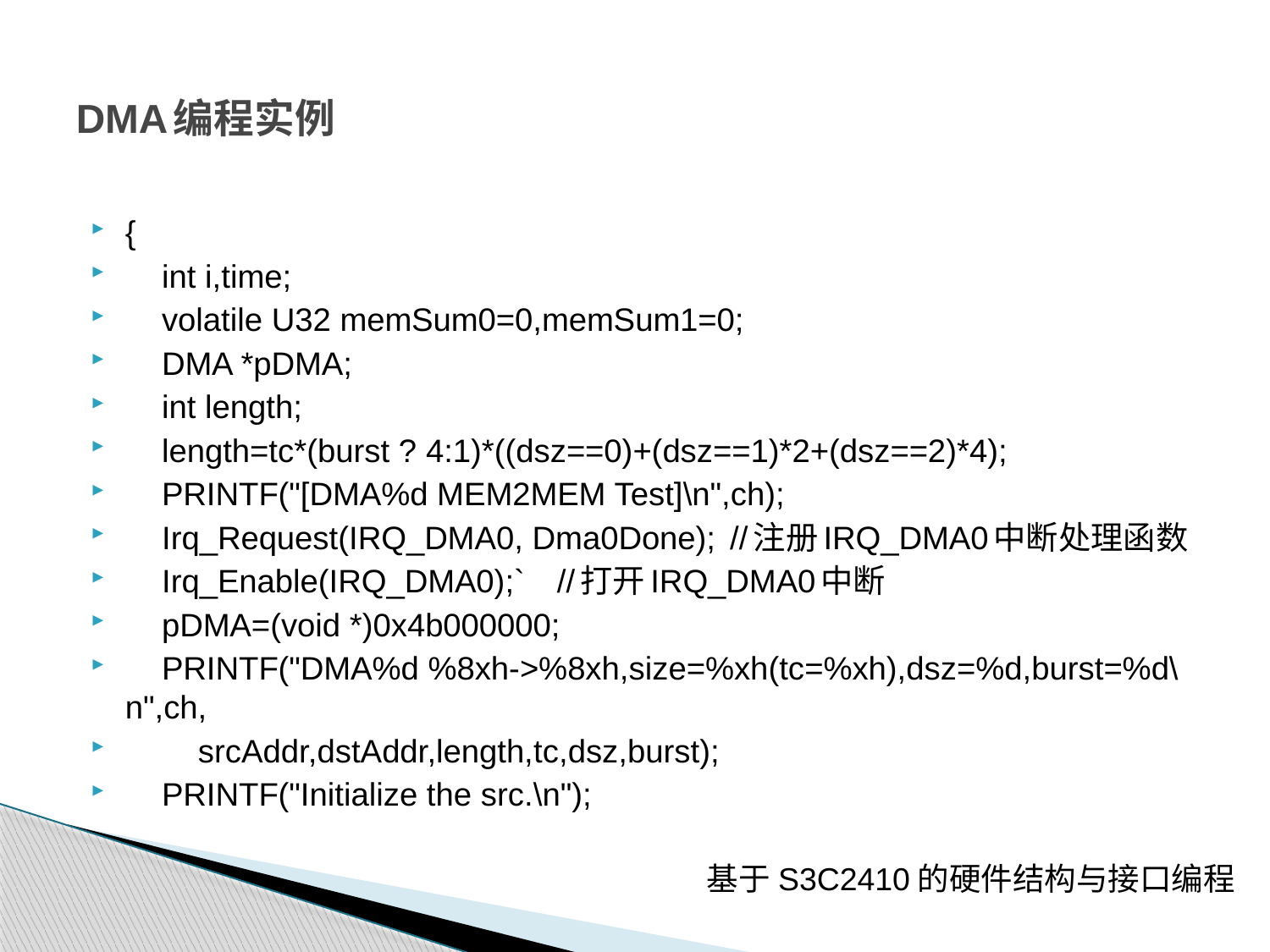

# DMA编程实例
{
    int i,time;
    volatile U32 memSum0=0,memSum1=0;
    DMA *pDMA;
    int length;
    length=tc*(burst ? 4:1)*((dsz==0)+(dsz==1)*2+(dsz==2)*4);
    PRINTF("[DMA%d MEM2MEM Test]\n",ch);
    Irq_Request(IRQ_DMA0, Dma0Done);		//注册IRQ_DMA0中断处理函数
    Irq_Enable(IRQ_DMA0);`		//打开IRQ_DMA0中断
    pDMA=(void *)0x4b000000;
    PRINTF("DMA%d %8xh->%8xh,size=%xh(tc=%xh),dsz=%d,burst=%d\n",ch,
        srcAddr,dstAddr,length,tc,dsz,burst);
    PRINTF("Initialize the src.\n");

基于S3C2410的硬件结构与接口编程